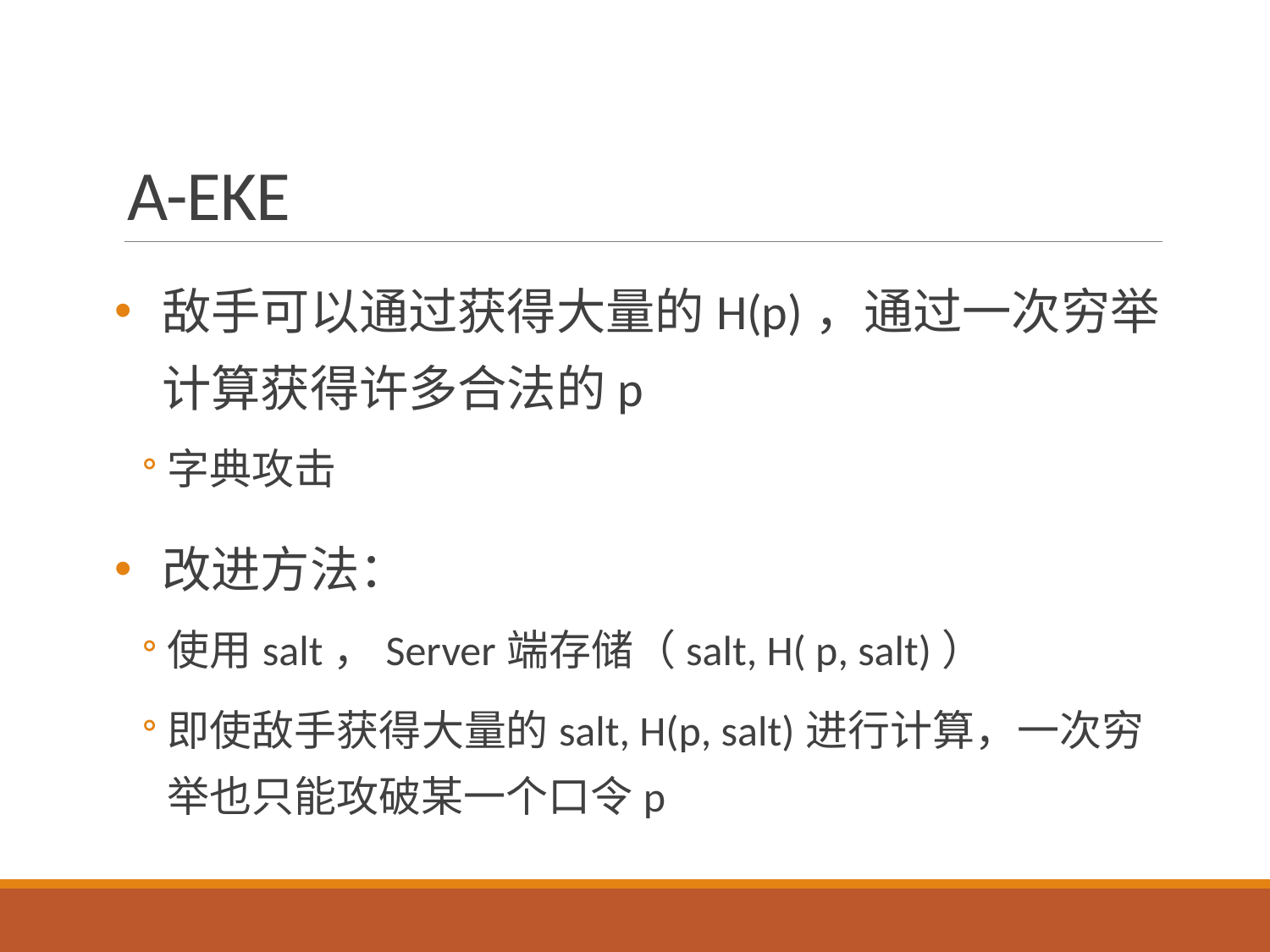

# A-EKE
敌手可以通过获得大量的H(p)，通过一次穷举计算获得许多合法的p
字典攻击
改进方法：
使用salt，Server端存储（salt, H( p, salt)）
即使敌手获得大量的salt, H(p, salt)进行计算，一次穷举也只能攻破某一个口令p
42